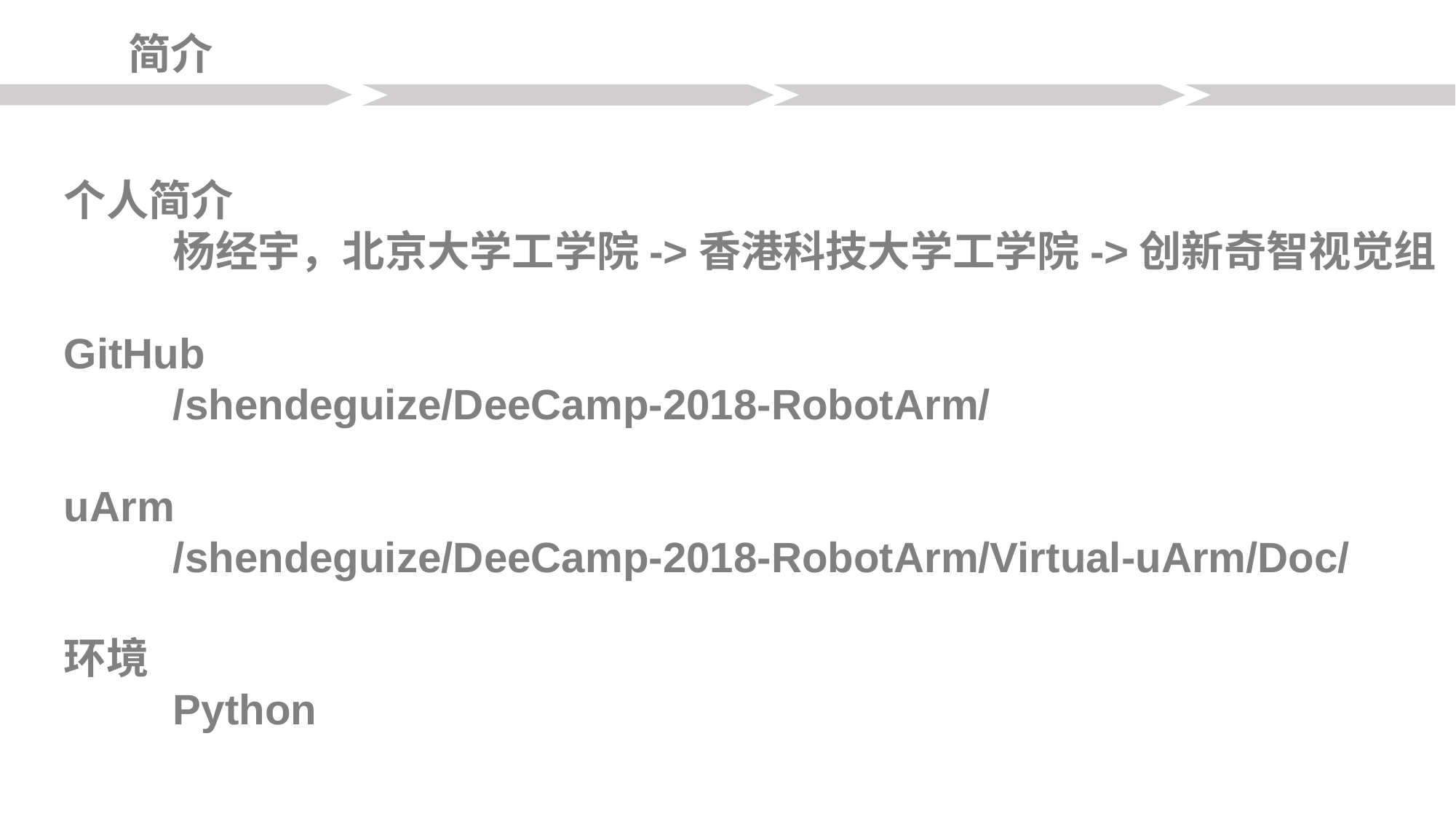

简介

个人简介
 	杨经宇，北京大学工学院->香港科技大学工学院->创新奇智视觉组

GitHub
	/shendeguize/DeeCamp-2018-RobotArm/

uArm
	/shendeguize/DeeCamp-2018-RobotArm/Virtual-uArm/Doc/

环境
	Python